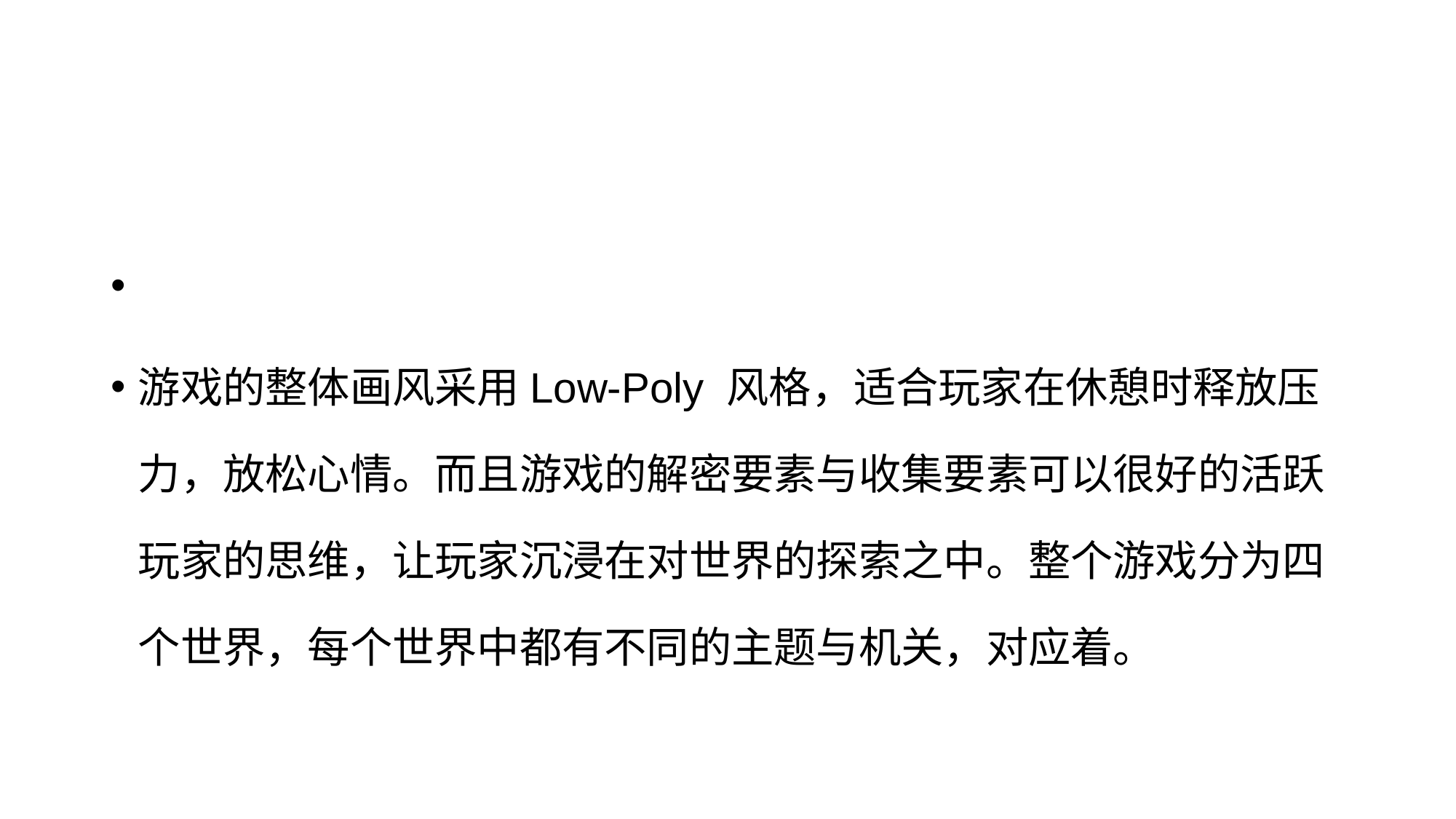

#

游戏的整体画风采用Low-Poly 风格，适合玩家在休憩时释放压力，放松心情。而且游戏的解密要素与收集要素可以很好的活跃玩家的思维，让玩家沉浸在对世界的探索之中。整个游戏分为四个世界，每个世界中都有不同的主题与机关，对应着。